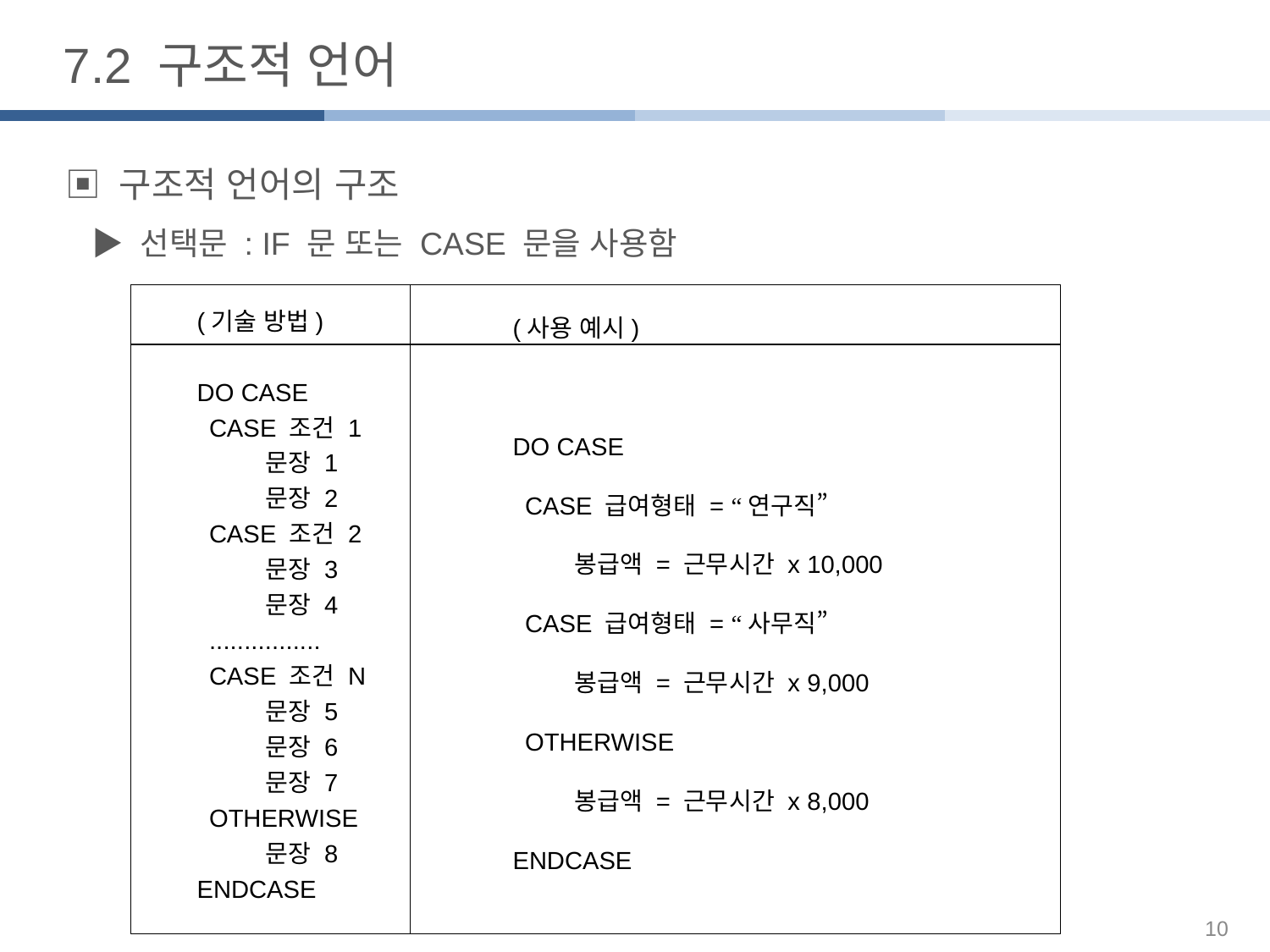

7.2 구조적 언어
▣ 구조적 언어의 구조
   ▶ 선택문 : IF 문 또는 CASE 문을 사용함

(사용 예시)

DO CASE
  CASE 급여형태 = “연구직”
        봉급액 = 근무시간 x 10,000
  CASE 급여형태 = “사무직”
        봉급액 = 근무시간 x 9,000
  OTHERWISE
        봉급액 = 근무시간 x 8,000
ENDCASE

(기술 방법)

DO CASE
  CASE 조건 1
         문장 1
         문장 2
  CASE 조건 2
         문장 3
         문장 4
  ................
  CASE 조건 N
         문장 5
         문장 6
         문장 7
  OTHERWISE
         문장 8
ENDCASE
10